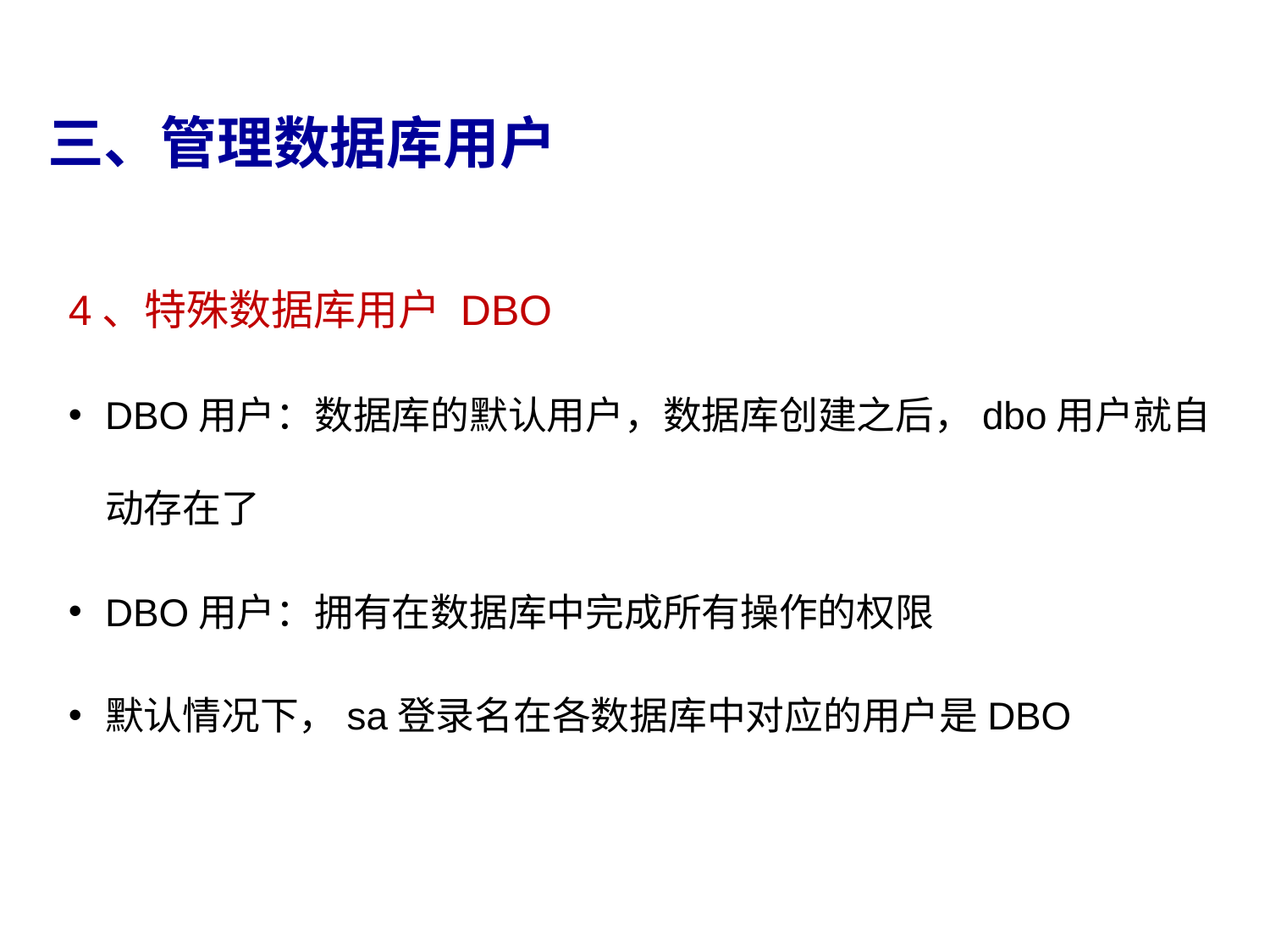

# 三、管理数据库用户
4、特殊数据库用户 DBO
DBO用户：数据库的默认用户，数据库创建之后，dbo用户就自动存在了
DBO用户：拥有在数据库中完成所有操作的权限
默认情况下，sa登录名在各数据库中对应的用户是DBO